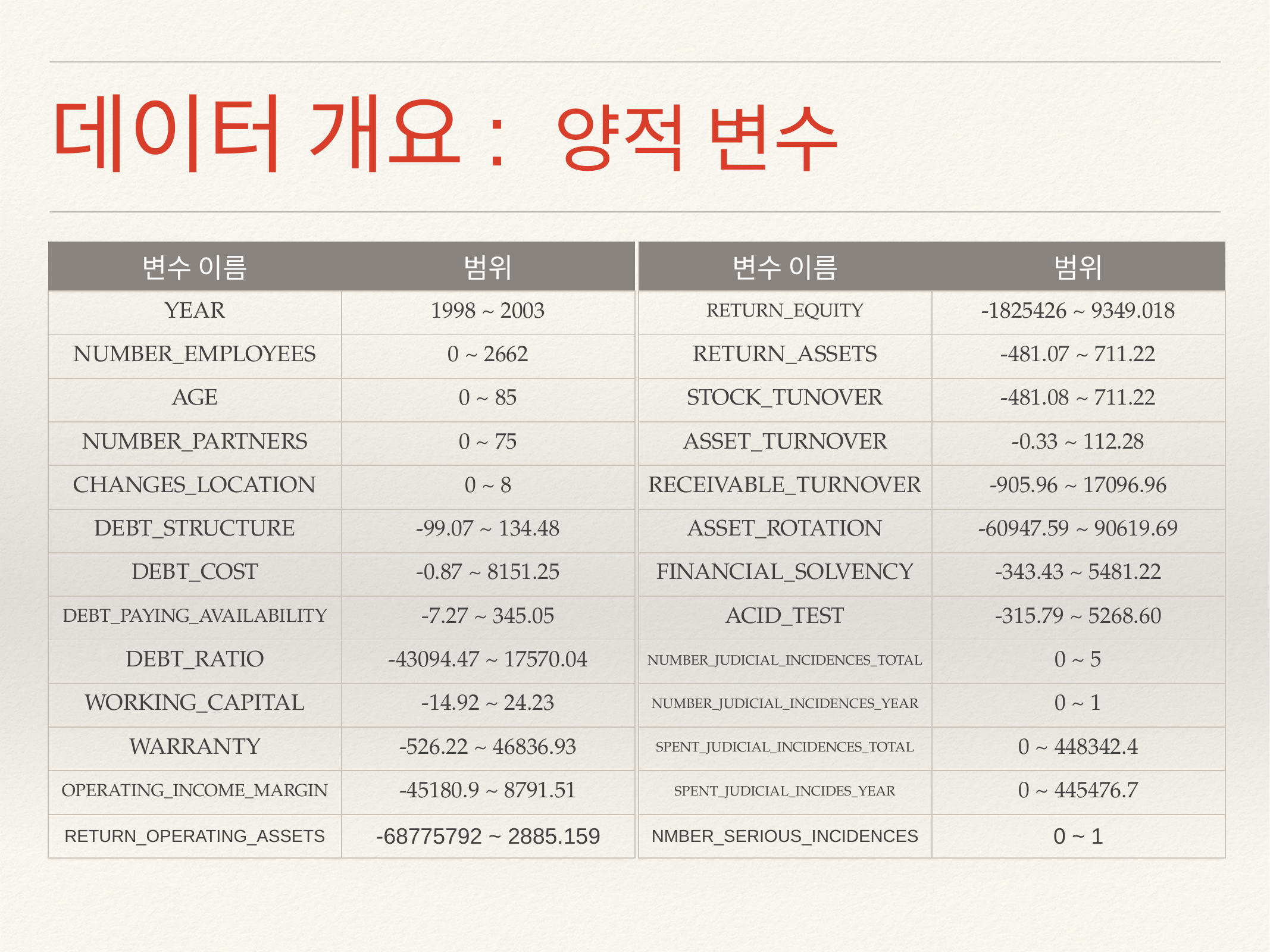

# 데이터 개요: 양적 변수
| 변수 이름 | 범위 |
| --- | --- |
| YEAR | 1998 ~ 2003 |
| NUMBER\_EMPLOYEES | 0 ~ 2662 |
| AGE | 0 ~ 85 |
| NUMBER\_PARTNERS | 0 ~ 75 |
| CHANGES\_LOCATION | 0 ~ 8 |
| DEBT\_STRUCTURE | -99.07 ~ 134.48 |
| DEBT\_COST | -0.87 ~ 8151.25 |
| DEBT\_PAYING\_AVAILABILITY | -7.27 ~ 345.05 |
| DEBT\_RATIO | -43094.47 ~ 17570.04 |
| WORKING\_CAPITAL | -14.92 ~ 24.23 |
| WARRANTY | -526.22 ~ 46836.93 |
| OPERATING\_INCOME\_MARGIN | -45180.9 ~ 8791.51 |
| RETURN\_OPERATING\_ASSETS | -68775792 ~ 2885.159 |
| 변수 이름 | 범위 |
| --- | --- |
| RETURN\_EQUITY | -1825426 ~ 9349.018 |
| RETURN\_ASSETS | -481.07 ~ 711.22 |
| STOCK\_TUNOVER | -481.08 ~ 711.22 |
| ASSET\_TURNOVER | -0.33 ~ 112.28 |
| RECEIVABLE\_TURNOVER | -905.96 ~ 17096.96 |
| ASSET\_ROTATION | -60947.59 ~ 90619.69 |
| FINANCIAL\_SOLVENCY | -343.43 ~ 5481.22 |
| ACID\_TEST | -315.79 ~ 5268.60 |
| NUMBER\_JUDICIAL\_INCIDENCES\_TOTAL | 0 ~ 5 |
| NUMBER\_JUDICIAL\_INCIDENCES\_YEAR | 0 ~ 1 |
| SPENT\_JUDICIAL\_INCIDENCES\_TOTAL | 0 ~ 448342.4 |
| SPENT\_JUDICIAL\_INCIDES\_YEAR | 0 ~ 445476.7 |
| NMBER\_SERIOUS\_INCIDENCES | 0 ~ 1 |